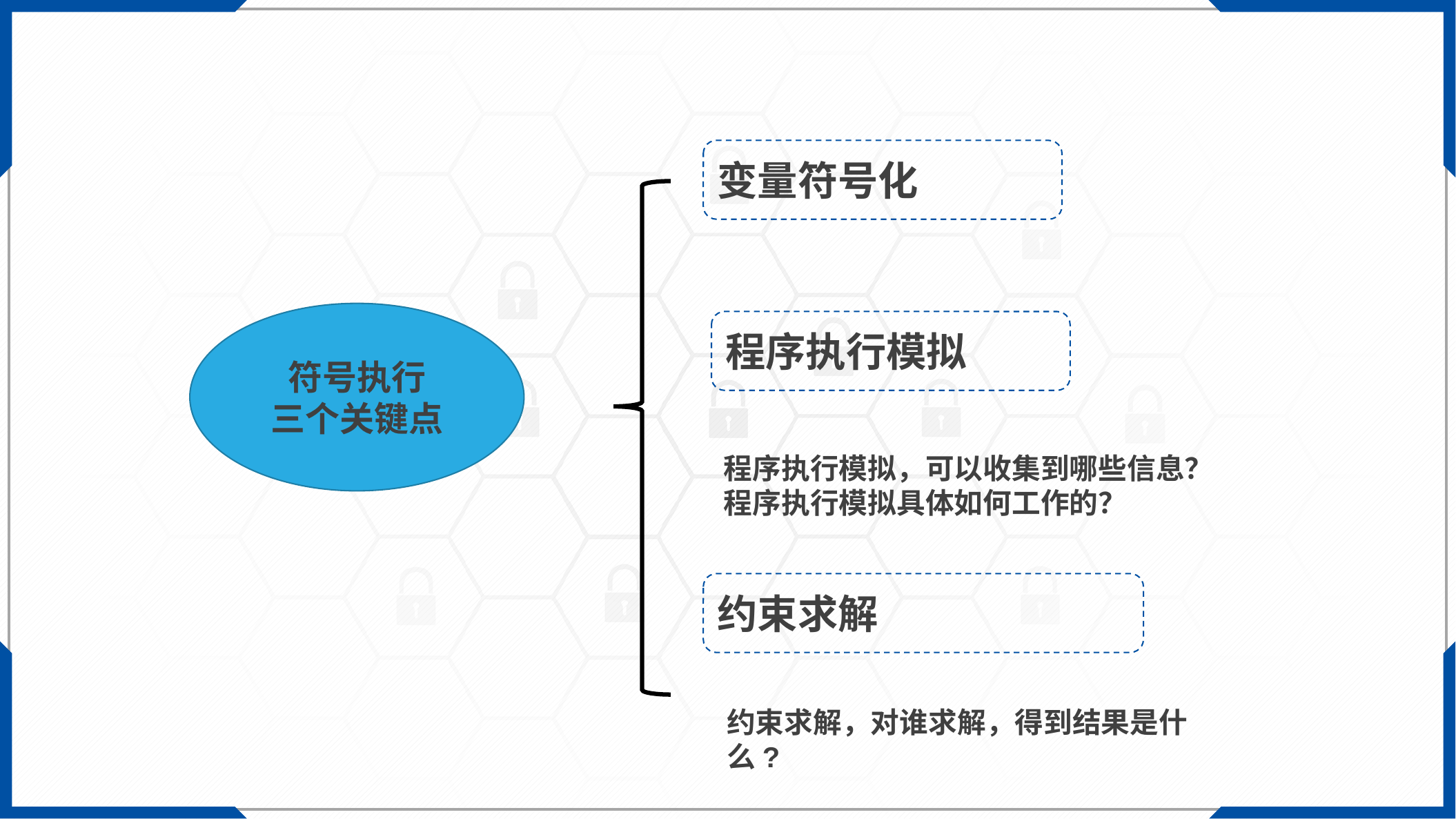

变量符号化

符号执行
三个关键点
程序执行模拟
程序执行模拟，可以收集到哪些信息？
程序执行模拟具体如何工作的？
约束求解
约束求解，对谁求解，得到结果是什么?